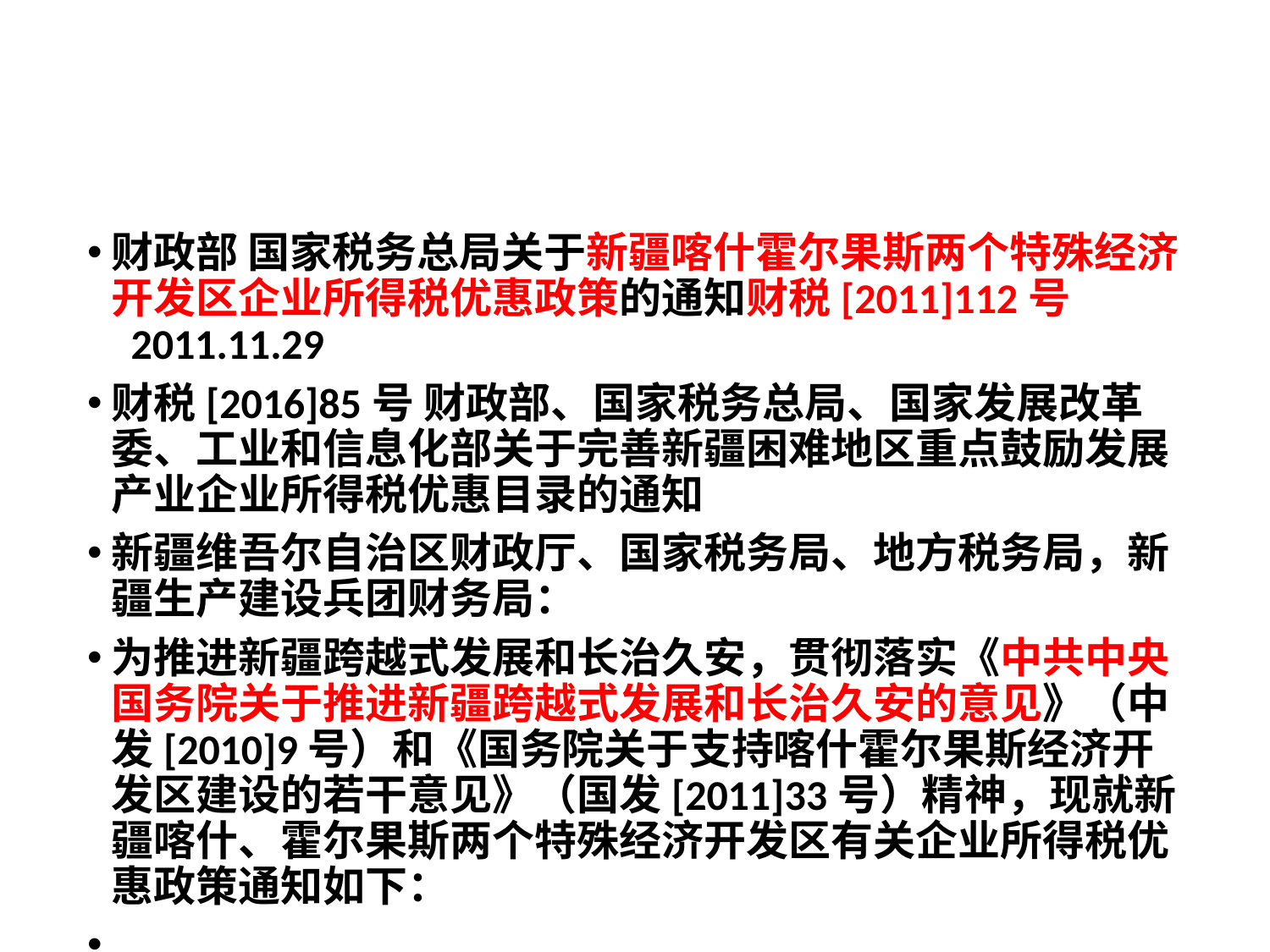

#
财政部 国家税务总局关于新疆喀什霍尔果斯两个特殊经济开发区企业所得税优惠政策的通知财税[2011]112号             2011.11.29
财税[2016]85号 财政部、国家税务总局、国家发展改革委、工业和信息化部关于完善新疆困难地区重点鼓励发展产业企业所得税优惠目录的通知
新疆维吾尔自治区财政厅、国家税务局、地方税务局，新疆生产建设兵团财务局：
为推进新疆跨越式发展和长治久安，贯彻落实《中共中央国务院关于推进新疆跨越式发展和长治久安的意见》（中发[2010]9号）和《国务院关于支持喀什霍尔果斯经济开发区建设的若干意见》（国发[2011]33号）精神，现就新疆喀什、霍尔果斯两个特殊经济开发区有关企业所得税优惠政策通知如下：